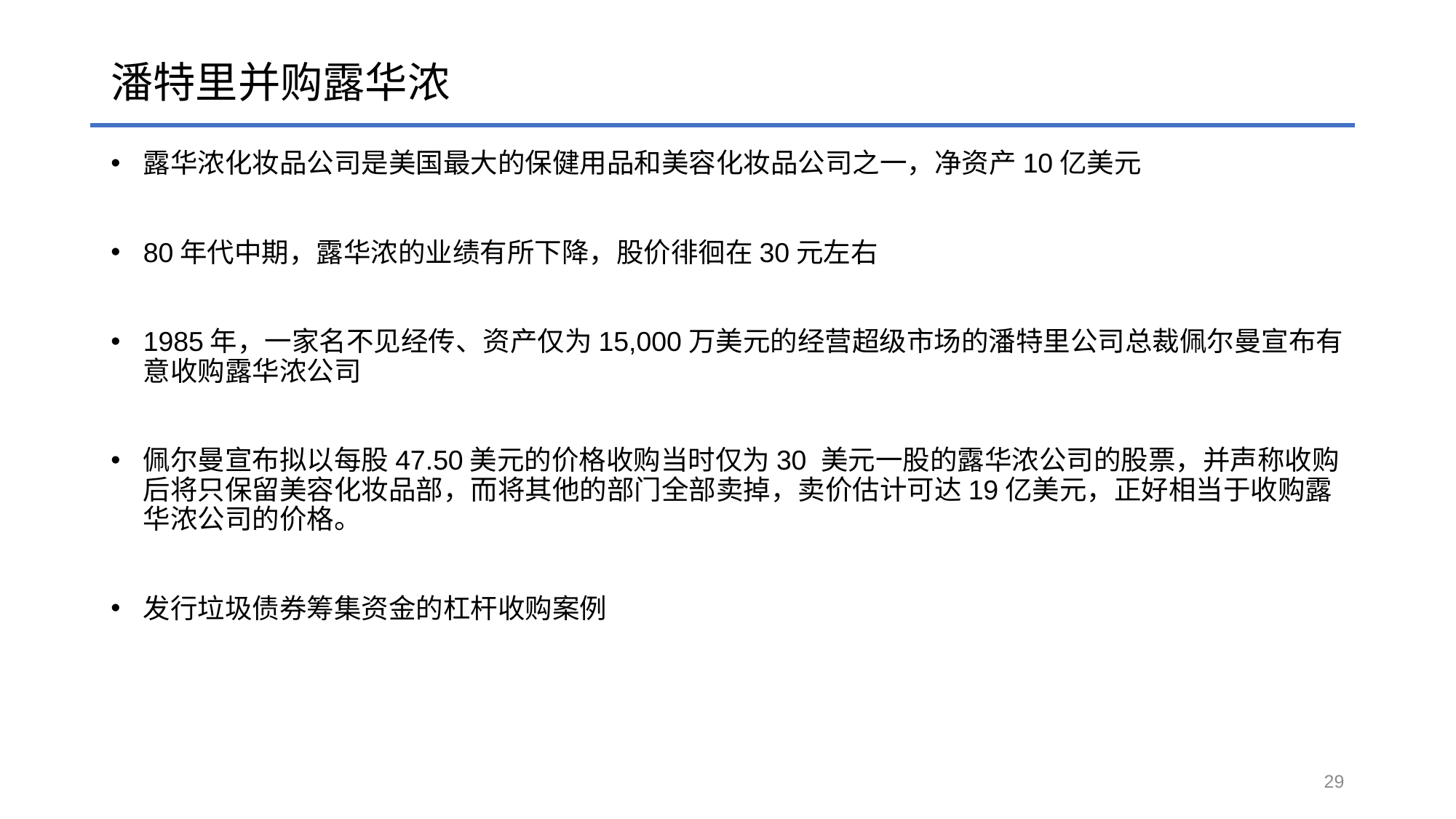

# 潘特里并购露华浓
露华浓化妆品公司是美国最大的保健用品和美容化妆品公司之一，净资产10亿美元

80年代中期，露华浓的业绩有所下降，股价徘徊在30元左右

1985年，一家名不见经传、资产仅为15,000万美元的经营超级市场的潘特里公司总裁佩尔曼宣布有意收购露华浓公司

佩尔曼宣布拟以每股47.50美元的价格收购当时仅为30 美元一股的露华浓公司的股票，并声称收购后将只保留美容化妆品部，而将其他的部门全部卖掉，卖价估计可达19亿美元，正好相当于收购露华浓公司的价格。

发行垃圾债券筹集资金的杠杆收购案例
29